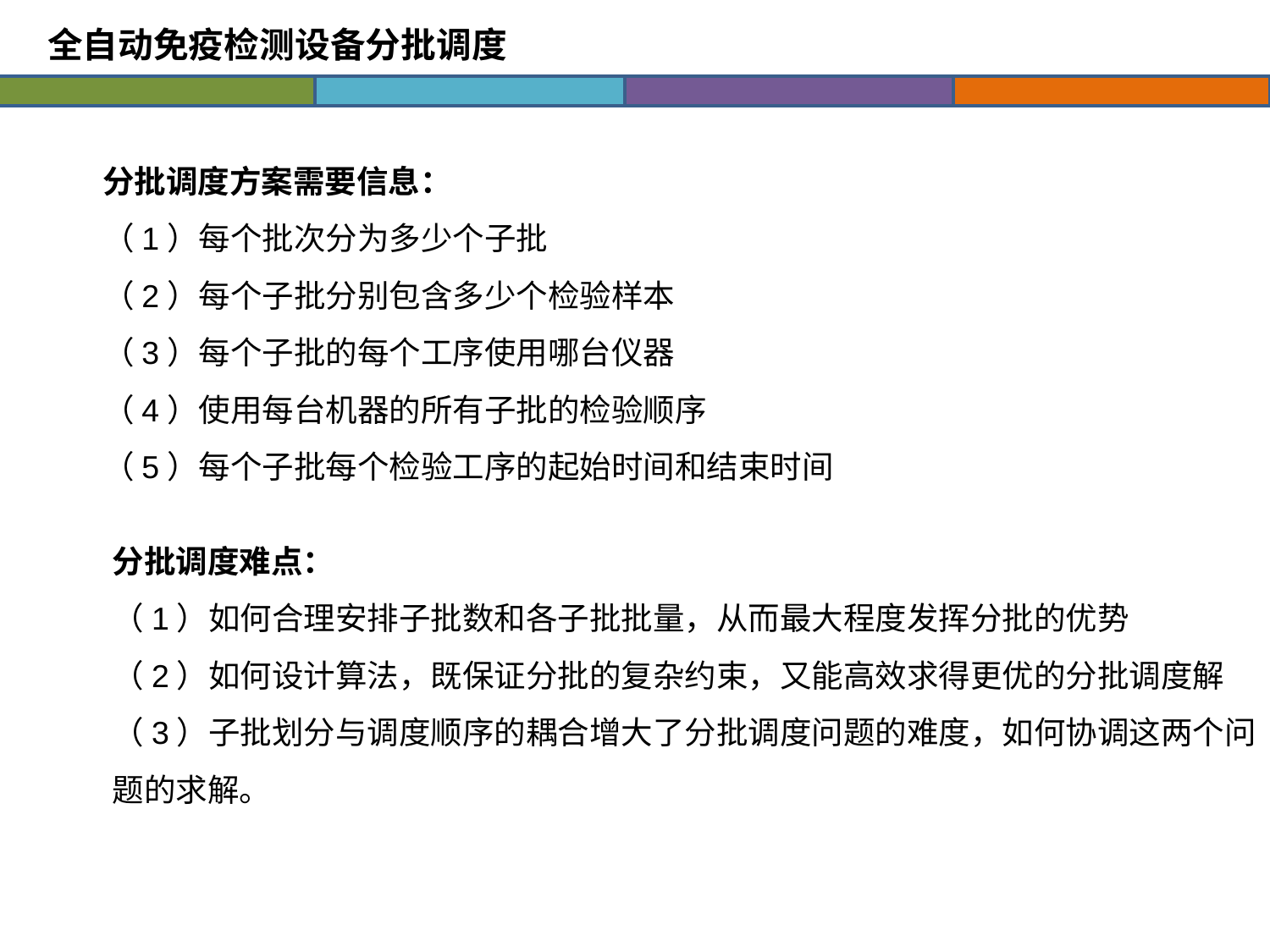

全自动免疫检测设备分批调度
分批调度方案需要信息：
（1）每个批次分为多少个子批
（2）每个子批分别包含多少个检验样本
（3）每个子批的每个工序使用哪台仪器
（4）使用每台机器的所有子批的检验顺序
（5）每个子批每个检验工序的起始时间和结束时间

分批调度难点：
（1）如何合理安排子批数和各子批批量，从而最大程度发挥分批的优势
（2）如何设计算法，既保证分批的复杂约束，又能高效求得更优的分批调度解（3）子批划分与调度顺序的耦合增大了分批调度问题的难度，如何协调这两个问题的求解。